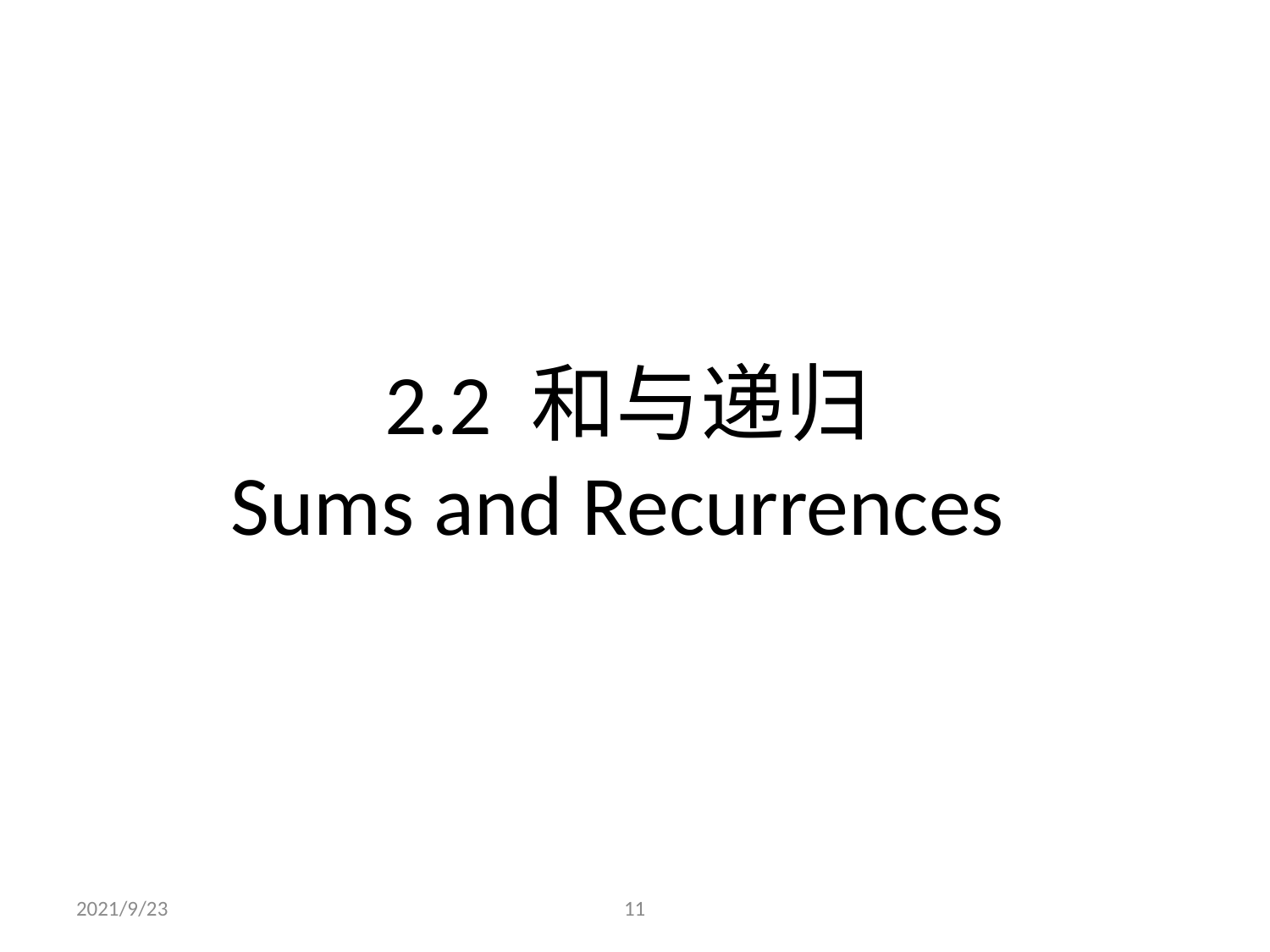

# 2.2 和与递归 Sums and Recurrences
2021/9/23
11